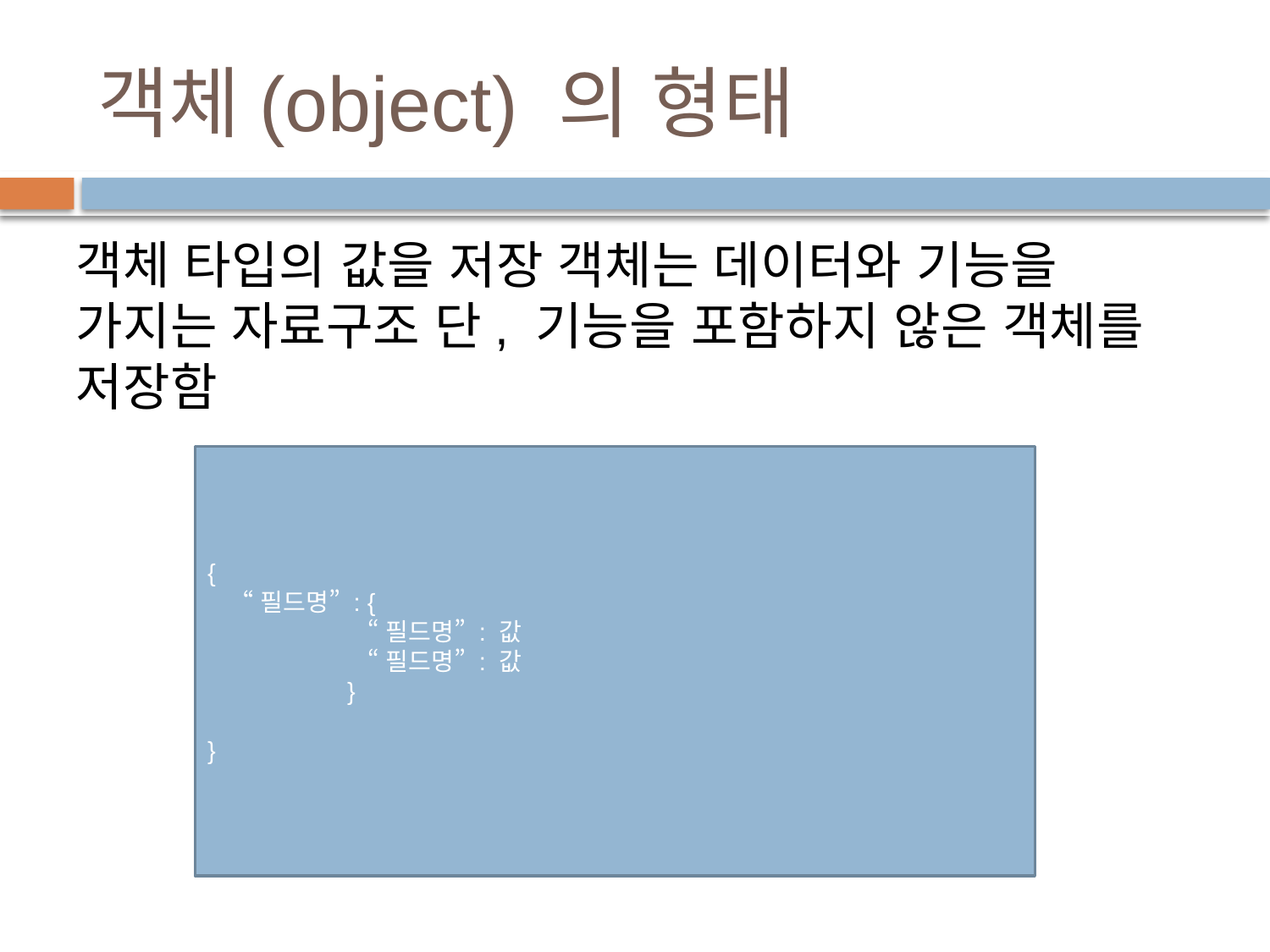

# 객체(object) 의 형태
객체 타입의 값을 저장 객체는 데이터와 기능을 가지는 자료구조 단, 기능을 포함하지 않은 객체를 저장함
{
    “필드명” : {
                       “필드명” : 값
                       “필드명” : 값
                    }

}